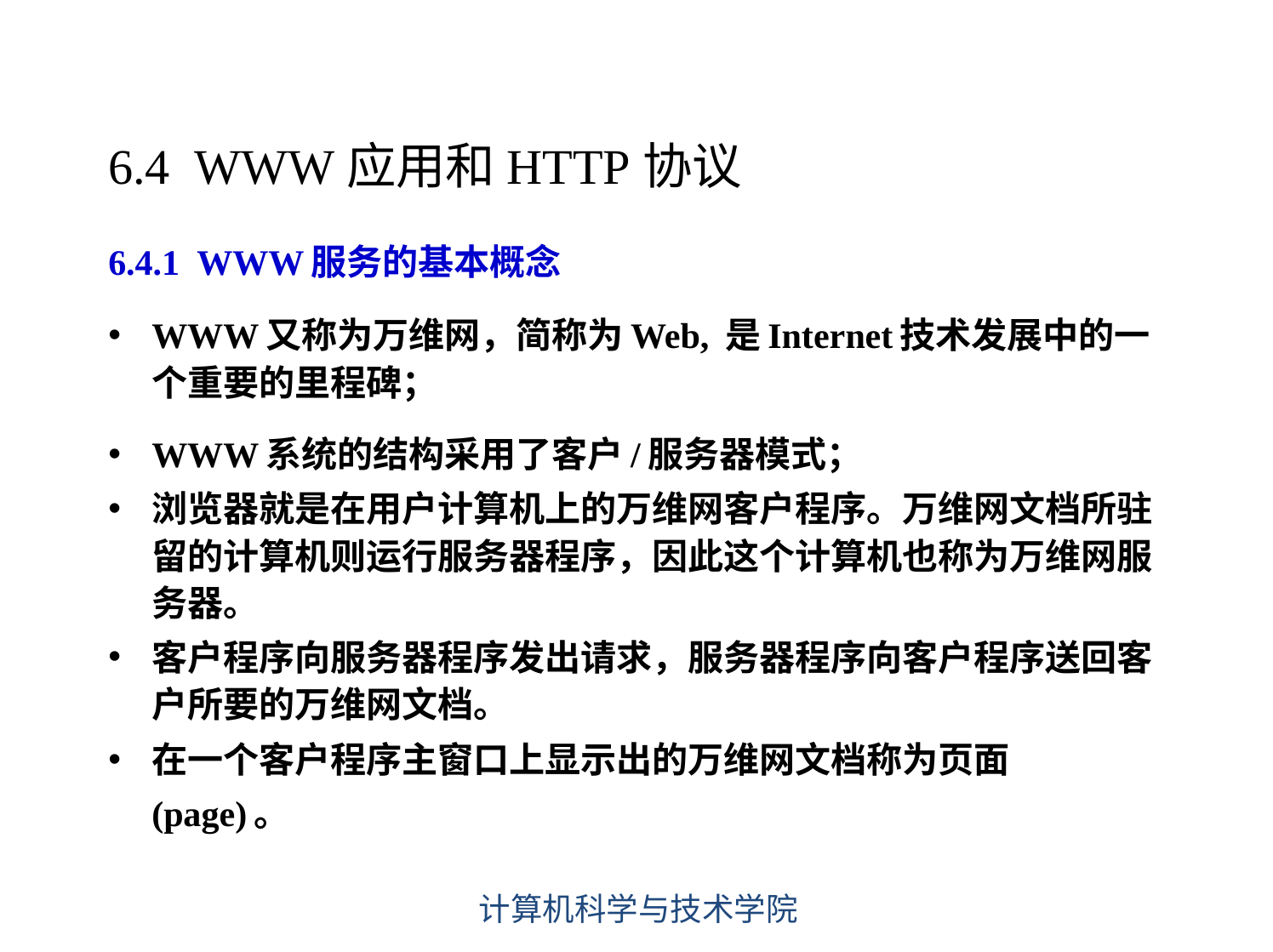

# 6.4  WWW应用和HTTP协议
6.4.1  WWW服务的基本概念

WWW又称为万维网，简称为Web, 是Internet技术发展中的一个重要的里程碑；

WWW系统的结构采用了客户/服务器模式；
浏览器就是在用户计算机上的万维网客户程序。万维网文档所驻留的计算机则运行服务器程序，因此这个计算机也称为万维网服务器。
客户程序向服务器程序发出请求，服务器程序向客户程序送回客户所要的万维网文档。
在一个客户程序主窗口上显示出的万维网文档称为页面(page)。
计算机科学与技术学院
37